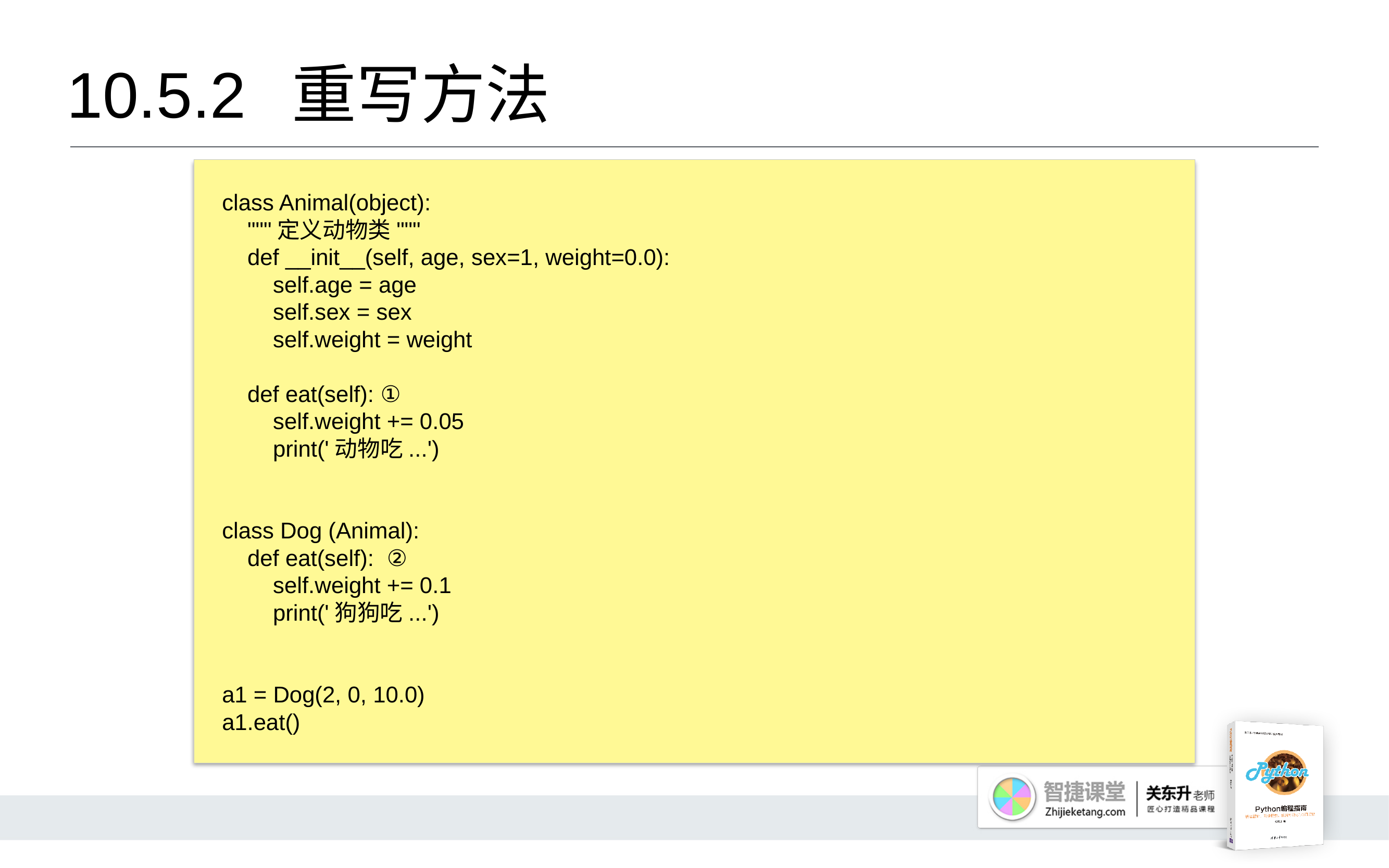

# 10.5.2 	重写方法
class Animal(object):
    """定义动物类"""
    def __init__(self, age, sex=1, weight=0.0):
        self.age = age
        self.sex = sex
        self.weight = weight

    def eat(self): ①
        self.weight += 0.05
        print('动物吃...')

class Dog (Animal):
    def eat(self):  ②
        self.weight += 0.1
        print('狗狗吃...')

a1 = Dog(2, 0, 10.0)
a1.eat()